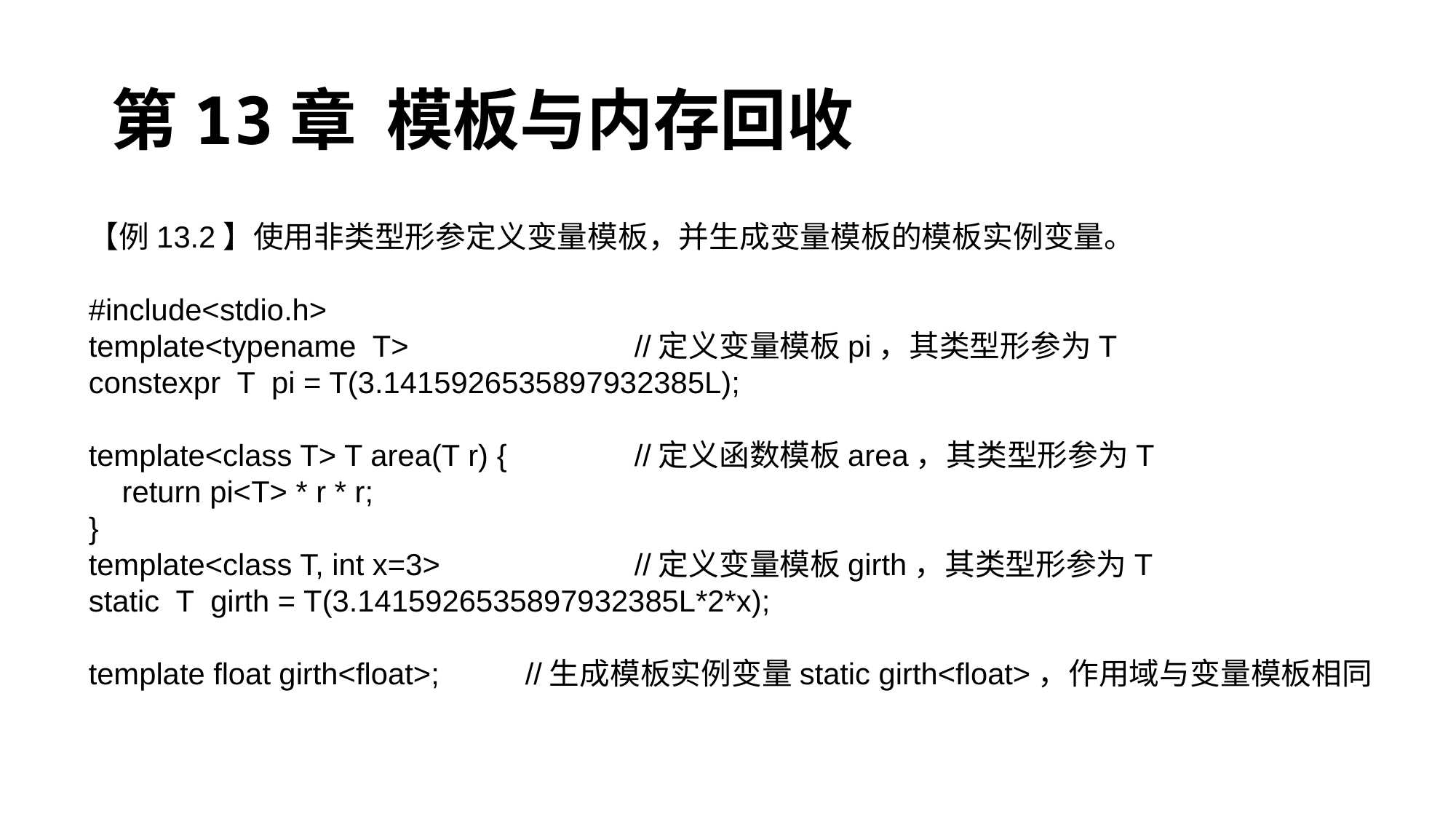

# 第13章  模板与内存回收
【例13.2】使用非类型形参定义变量模板，并生成变量模板的模板实例变量。

#include<stdio.h>
template<typename  T> 		//定义变量模板pi，其类型形参为T
constexpr  T  pi = T(3.1415926535897932385L);

template<class T> T area(T r) { 		//定义函数模板area，其类型形参为T
    return pi<T> * r * r;
}
template<class T, int x=3> 		//定义变量模板girth，其类型形参为T
static  T  girth = T(3.1415926535897932385L*2*x);

template float girth<float>;	//生成模板实例变量static girth<float>，作用域与变量模板相同